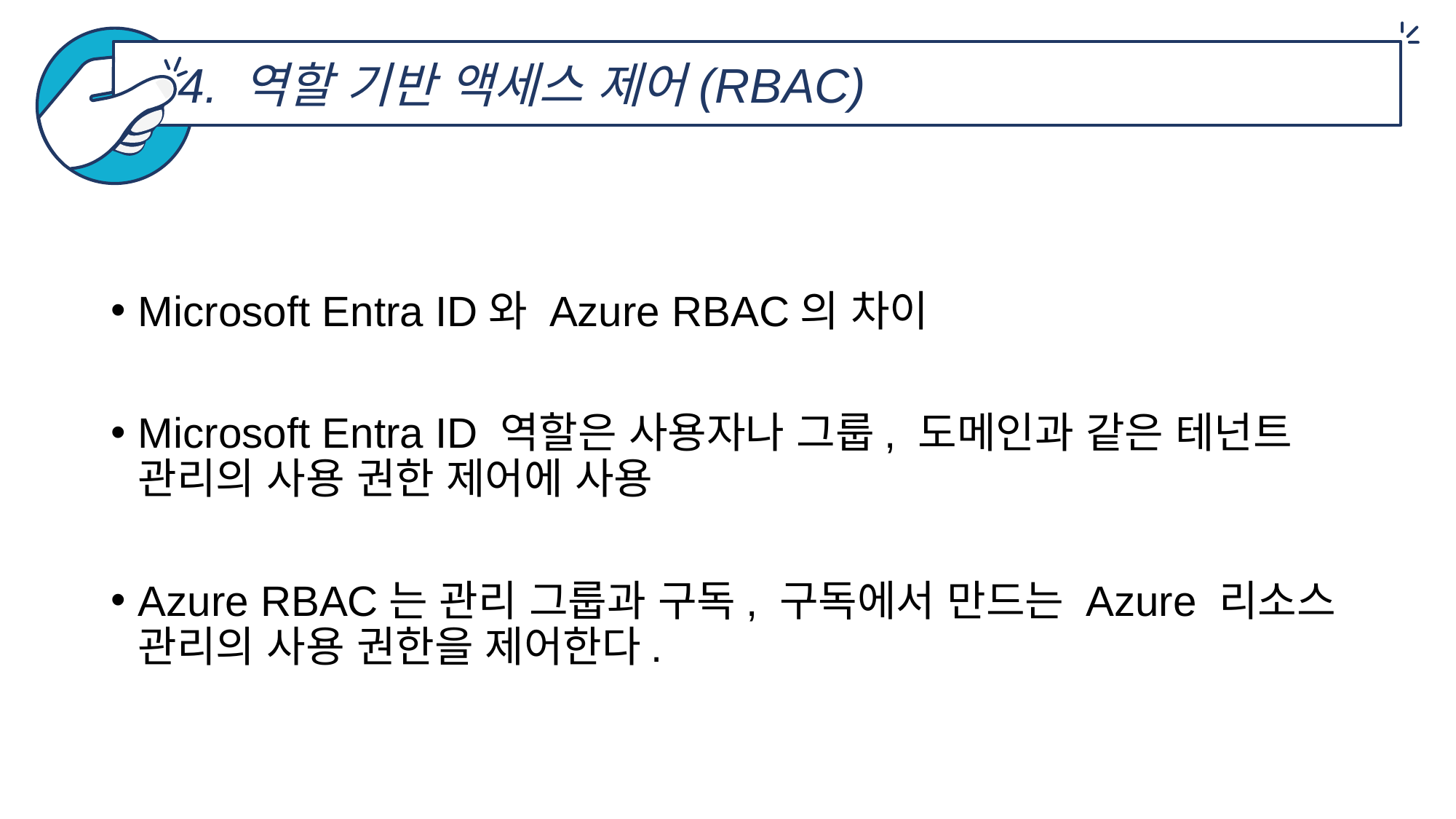

4. 역할 기반 액세스 제어(RBAC)

Microsoft Entra ID와 Azure RBAC의 차이

Microsoft Entra ID 역할은 사용자나 그룹, 도메인과 같은 테넌트 관리의 사용 권한 제어에 사용

Azure RBAC는 관리 그룹과 구독, 구독에서 만드는 Azure 리소스 관리의 사용 권한을 제어한다.